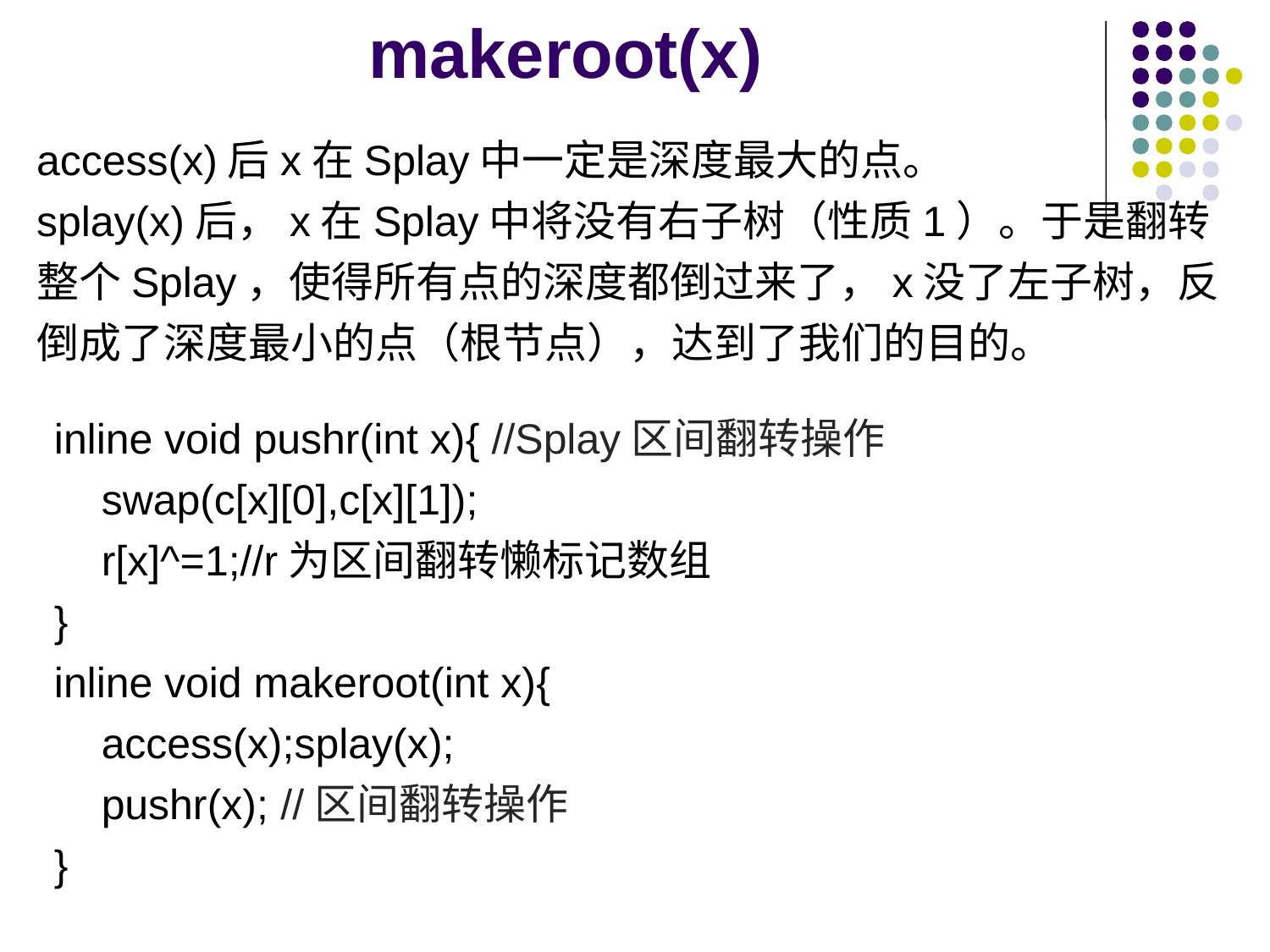

# makeroot(x)
access(x)后x在Splay中一定是深度最大的点。
splay(x)后，x在Splay中将没有右子树（性质1）。于是翻转整个Splay，使得所有点的深度都倒过来了，x没了左子树，反倒成了深度最小的点（根节点），达到了我们的目的。
inline void pushr(int x){ //Splay区间翻转操作
    swap(c[x][0],c[x][1]);
    r[x]^=1;//r为区间翻转懒标记数组
}
inline void makeroot(int x){
    access(x);splay(x);
    pushr(x); //区间翻转操作
}